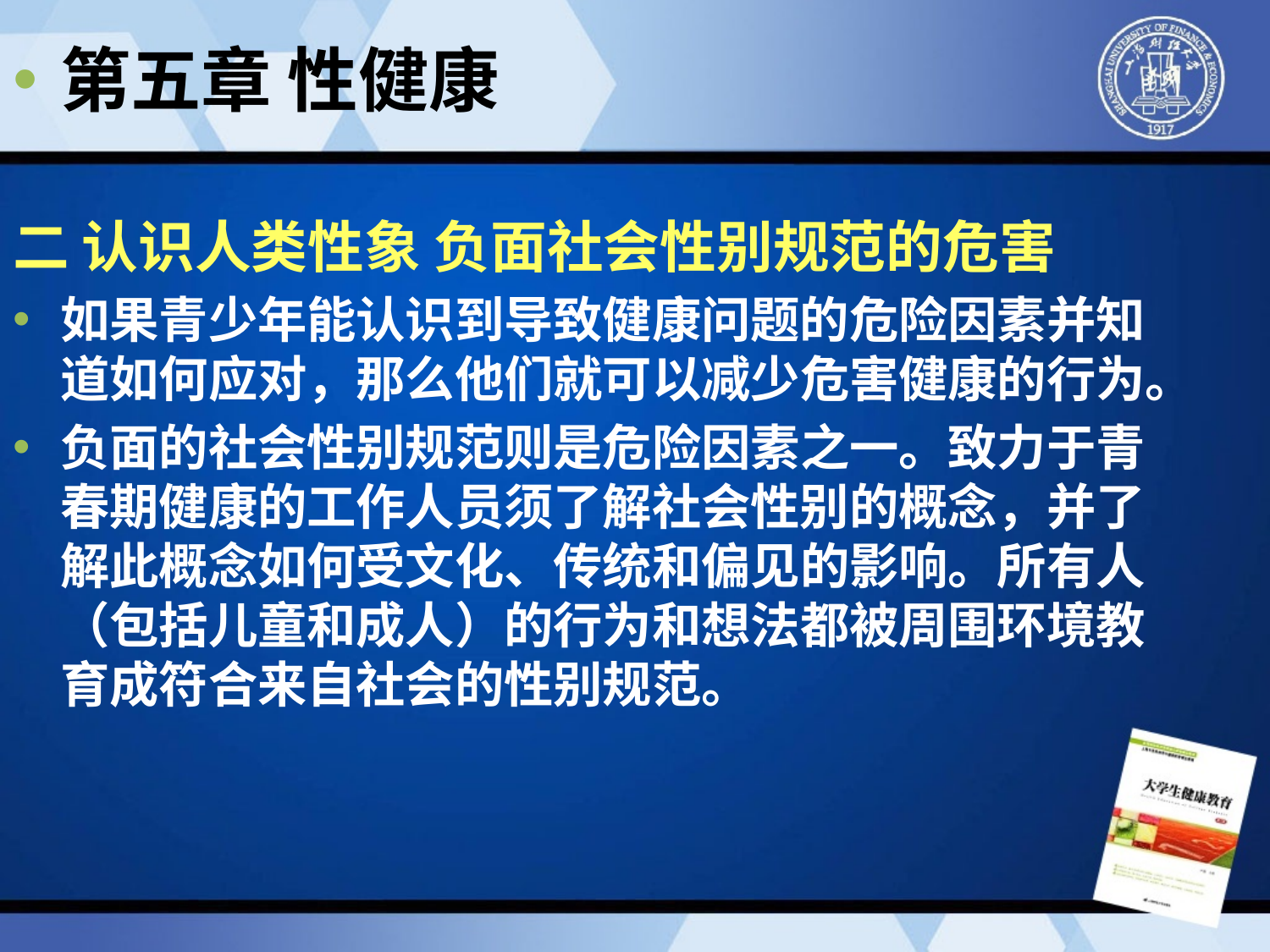

第五章 性健康

二 认识人类性象 负面社会性别规范的危害
如果青少年能认识到导致健康问题的危险因素并知道如何应对，那么他们就可以减少危害健康的行为。
负面的社会性别规范则是危险因素之一。致力于青春期健康的工作人员须了解社会性别的概念，并了解此概念如何受文化、传统和偏见的影响。所有人（包括儿童和成人）的行为和想法都被周围环境教育成符合来自社会的性别规范。